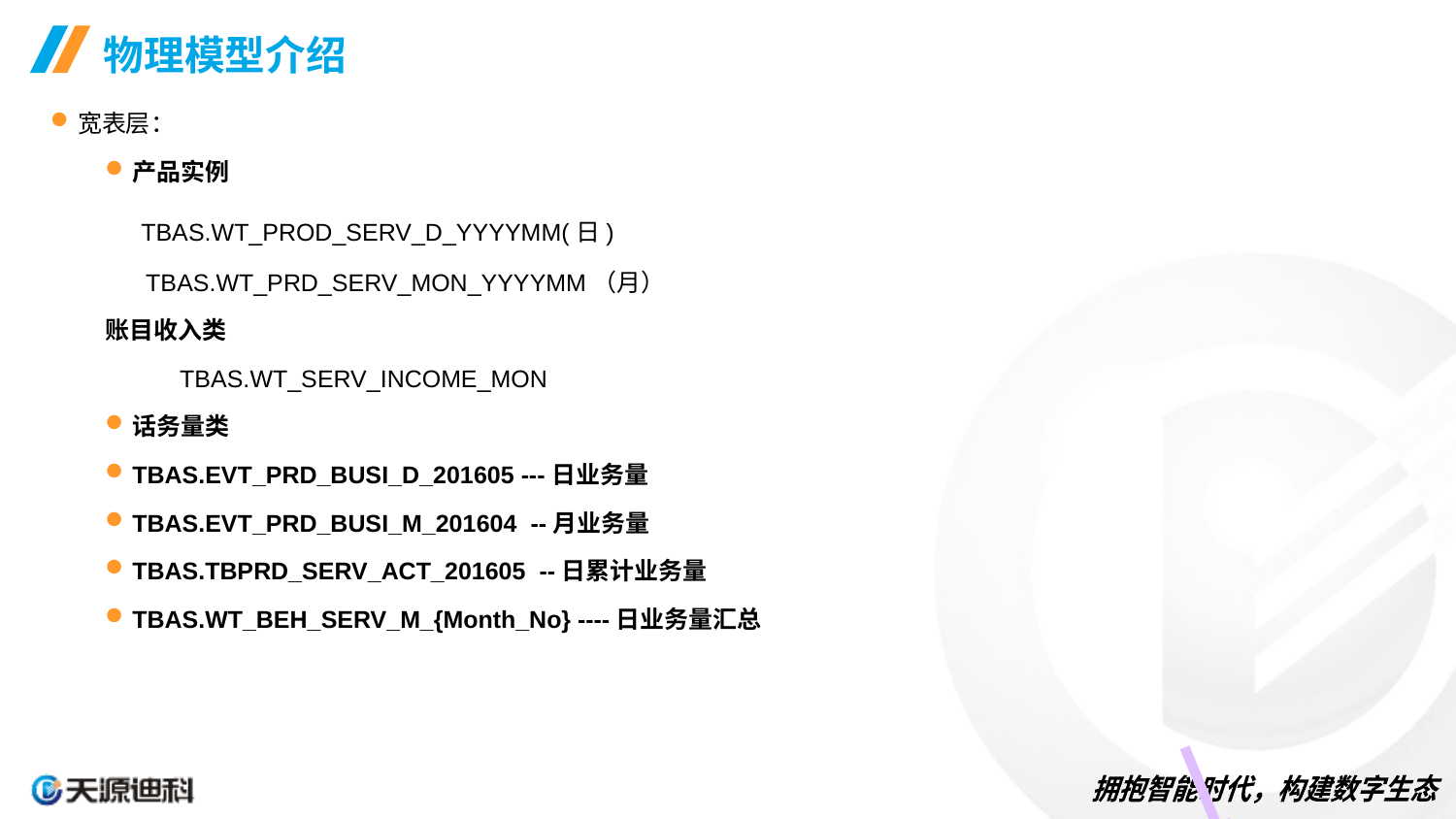

# 物理模型介绍
宽表层：
产品实例
     TBAS.WT_PROD_SERV_D_YYYYMM(日)
      TBAS.WT_PRD_SERV_MON_YYYYMM（月）
账目收入类
           TBAS.WT_SERV_INCOME_MON
话务量类
TBAS.EVT_PRD_BUSI_D_201605 ---日业务量
TBAS.EVT_PRD_BUSI_M_201604  --月业务量
TBAS.TBPRD_SERV_ACT_201605  --日累计业务量
TBAS.WT_BEH_SERV_M_{Month_No} ----日业务量汇总